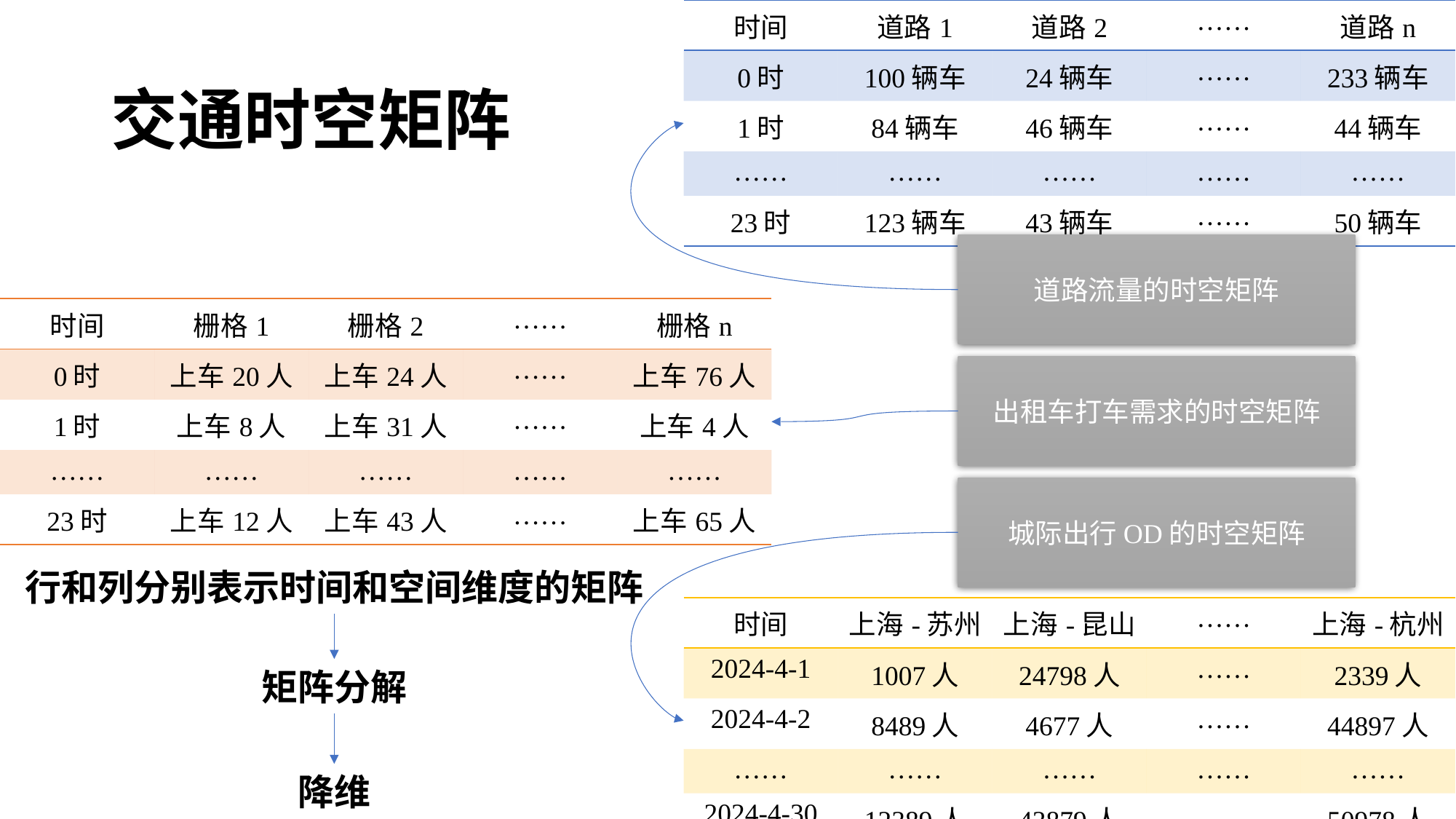

| 时间 | 道路1 | 道路2 | …… | 道路n |
| --- | --- | --- | --- | --- |
| 0时 | 100辆车 | 24辆车 | …… | 233辆车 |
| 1时 | 84辆车 | 46辆车 | …… | 44辆车 |
| …… | …… | …… | …… | …… |
| 23时 | 123辆车 | 43辆车 | …… | 50辆车 |
# 交通时空矩阵
道路流量的时空矩阵
| 时间 | 栅格1 | 栅格2 | …… | 栅格n |
| --- | --- | --- | --- | --- |
| 0时 | 上车20人 | 上车24人 | …… | 上车76人 |
| 1时 | 上车8人 | 上车31人 | …… | 上车4人 |
| …… | …… | …… | …… | …… |
| 23时 | 上车12人 | 上车43人 | …… | 上车65人 |
出租车打车需求的时空矩阵
城际出行OD的时空矩阵
行和列分别表示时间和空间维度的矩阵
| 时间 | 上海-苏州 | 上海-昆山 | …… | 上海-杭州 |
| --- | --- | --- | --- | --- |
| 2024-4-1 | 1007人 | 24798人 | …… | 2339人 |
| 2024-4-2 | 8489人 | 4677人 | …… | 44897人 |
| …… | …… | …… | …… | …… |
| 2024-4-30 | 12389人 | 43879人 | …… | 50978人 |
矩阵分解
降维